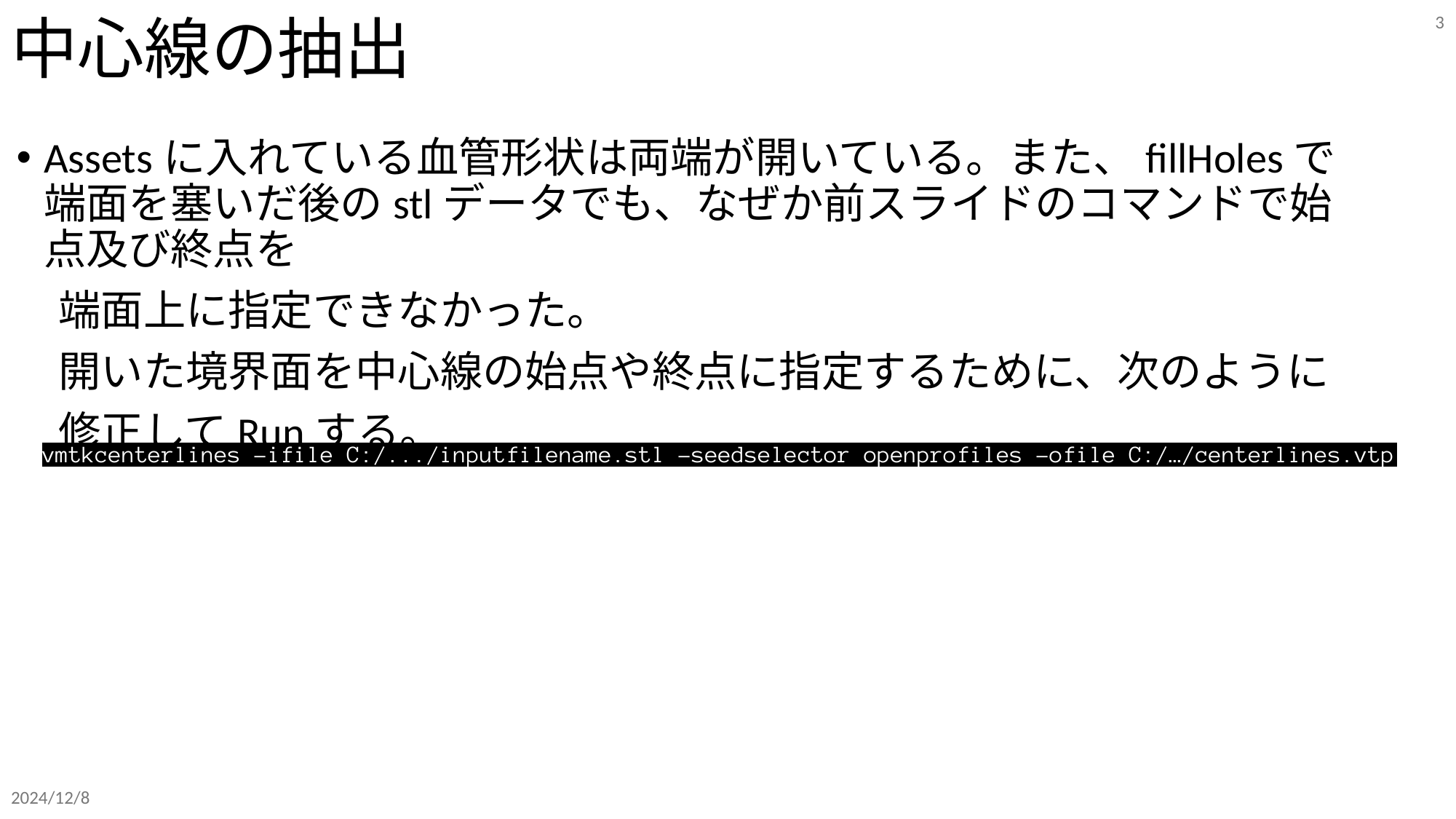

3
# 中心線の抽出
Assetsに入れている血管形状は両端が開いている。また、fillHolesで端面を塞いだ後のstlデータでも、なぜか前スライドのコマンドで始点及び終点を
　端面上に指定できなかった。
　開いた境界面を中心線の始点や終点に指定するために、次のように
　修正してRunする。

vmtkcenterlines -ifile ‪C:/.../inputfilename.stl -seedselector openprofiles -ofile C:/…/centerlines.vtp
2024/12/8